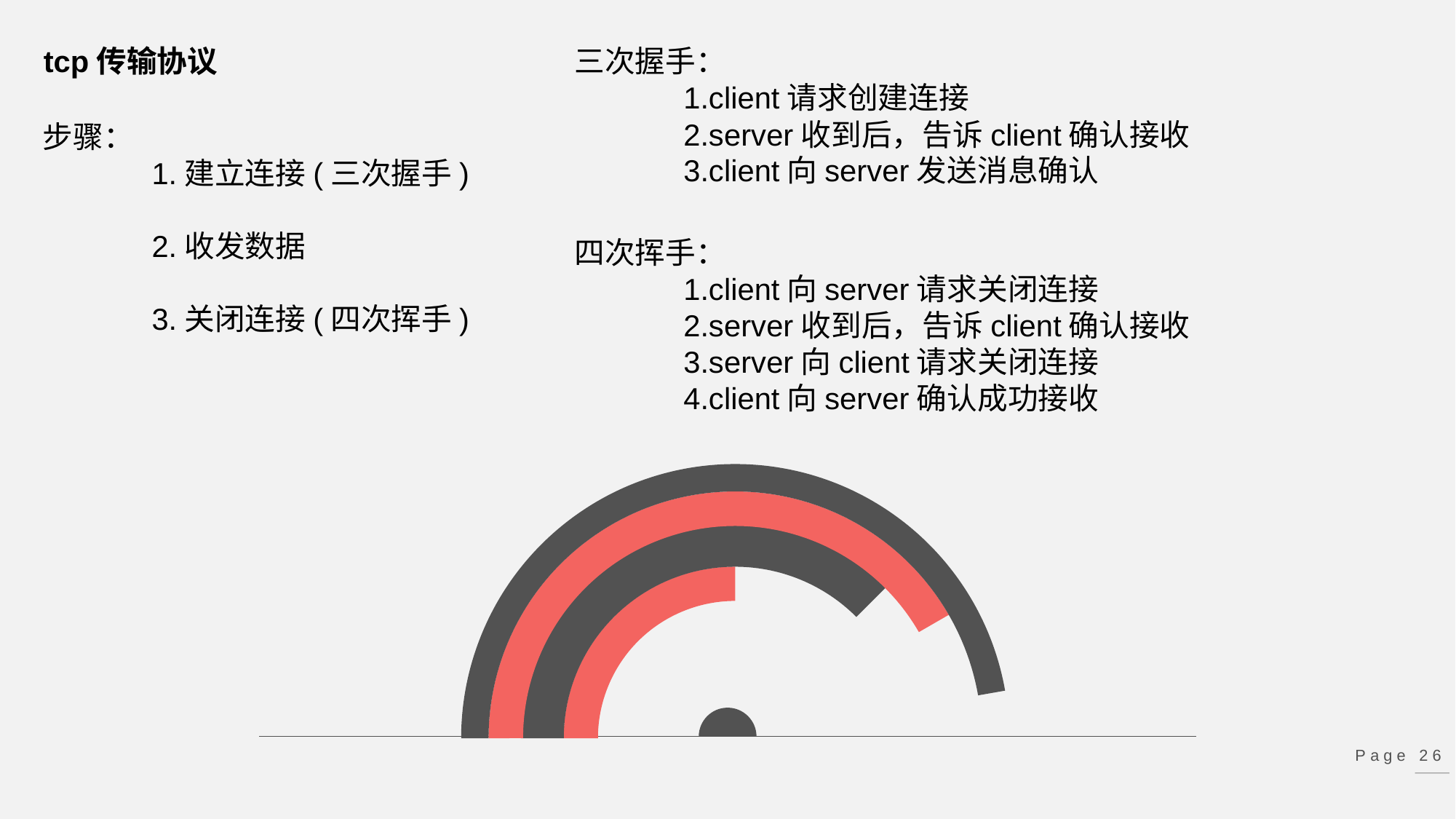

tcp传输协议
三次握手：
	1.client请求创建连接
	2.server收到后，告诉client确认接收
	3.client向server发送消息确认
步骤：
	1.建立连接(三次握手)

	2.收发数据

	3.关闭连接(四次挥手)
四次挥手：
	1.client向server请求关闭连接
	2.server收到后，告诉client确认接收
	3.server向client请求关闭连接
	4.client向server确认成功接收

Page 26